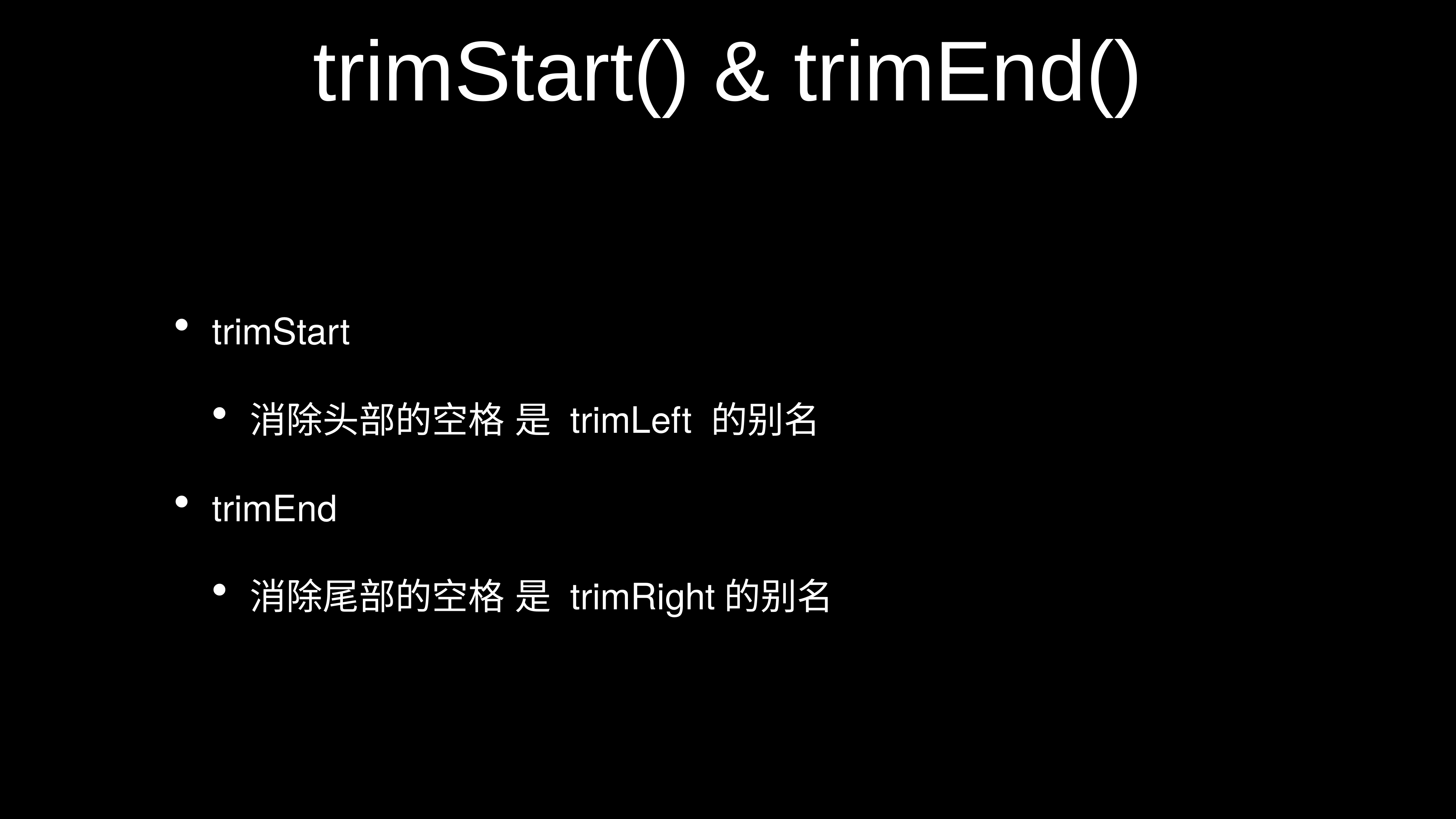

# trimStart() & trimEnd()
trimStart
消除头部的空格 是 trimLeft 的别名
trimEnd
消除尾部的空格 是 trimRight的别名